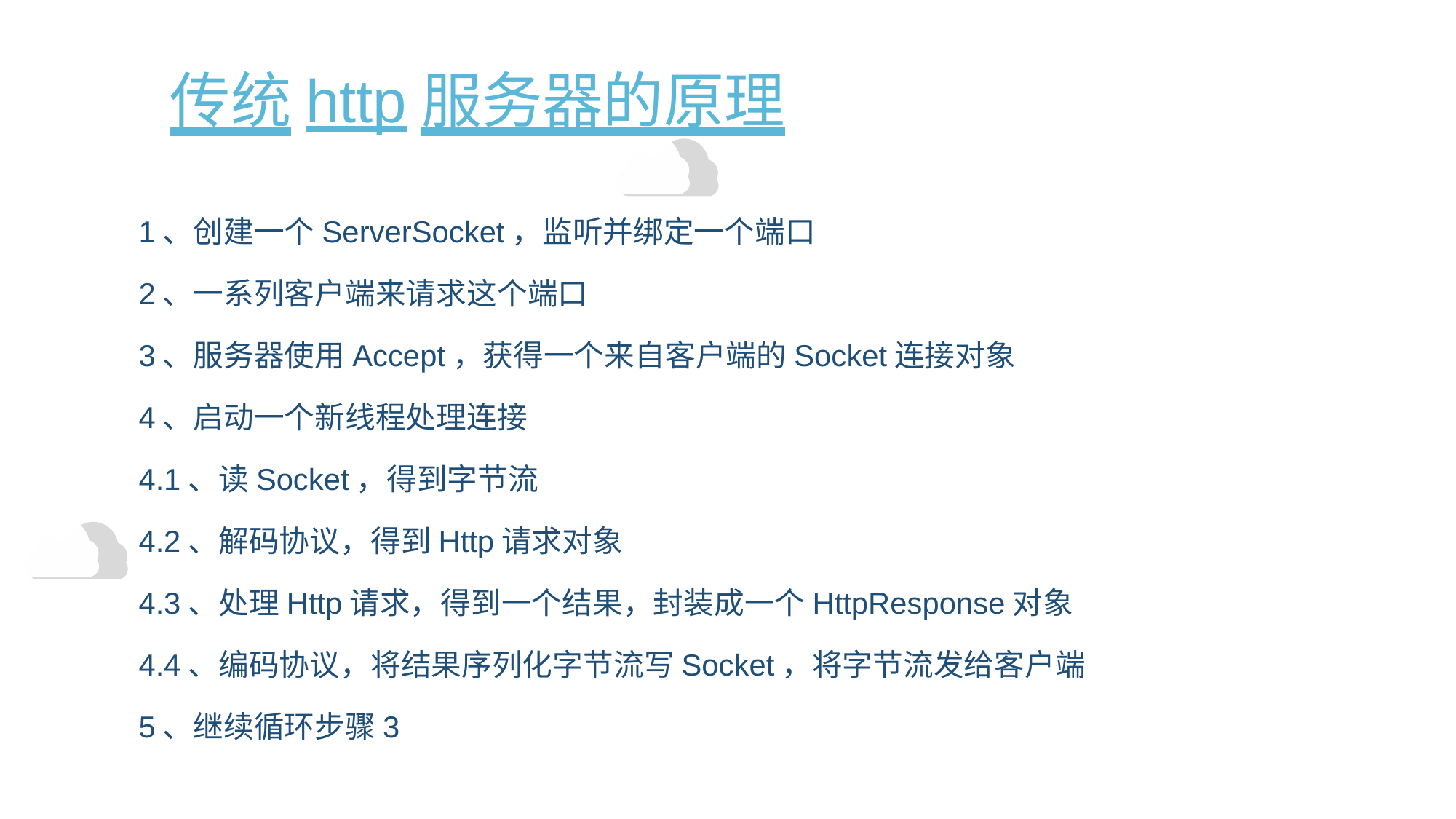

传统http服务器的原理

1、创建一个ServerSocket，监听并绑定一个端口
2、一系列客户端来请求这个端口
3、服务器使用Accept，获得一个来自客户端的Socket连接对象
4、启动一个新线程处理连接
4.1、读Socket，得到字节流
4.2、解码协议，得到Http请求对象
4.3、处理Http请求，得到一个结果，封装成一个HttpResponse对象
4.4、编码协议，将结果序列化字节流写Socket，将字节流发给客户端
5、继续循环步骤3